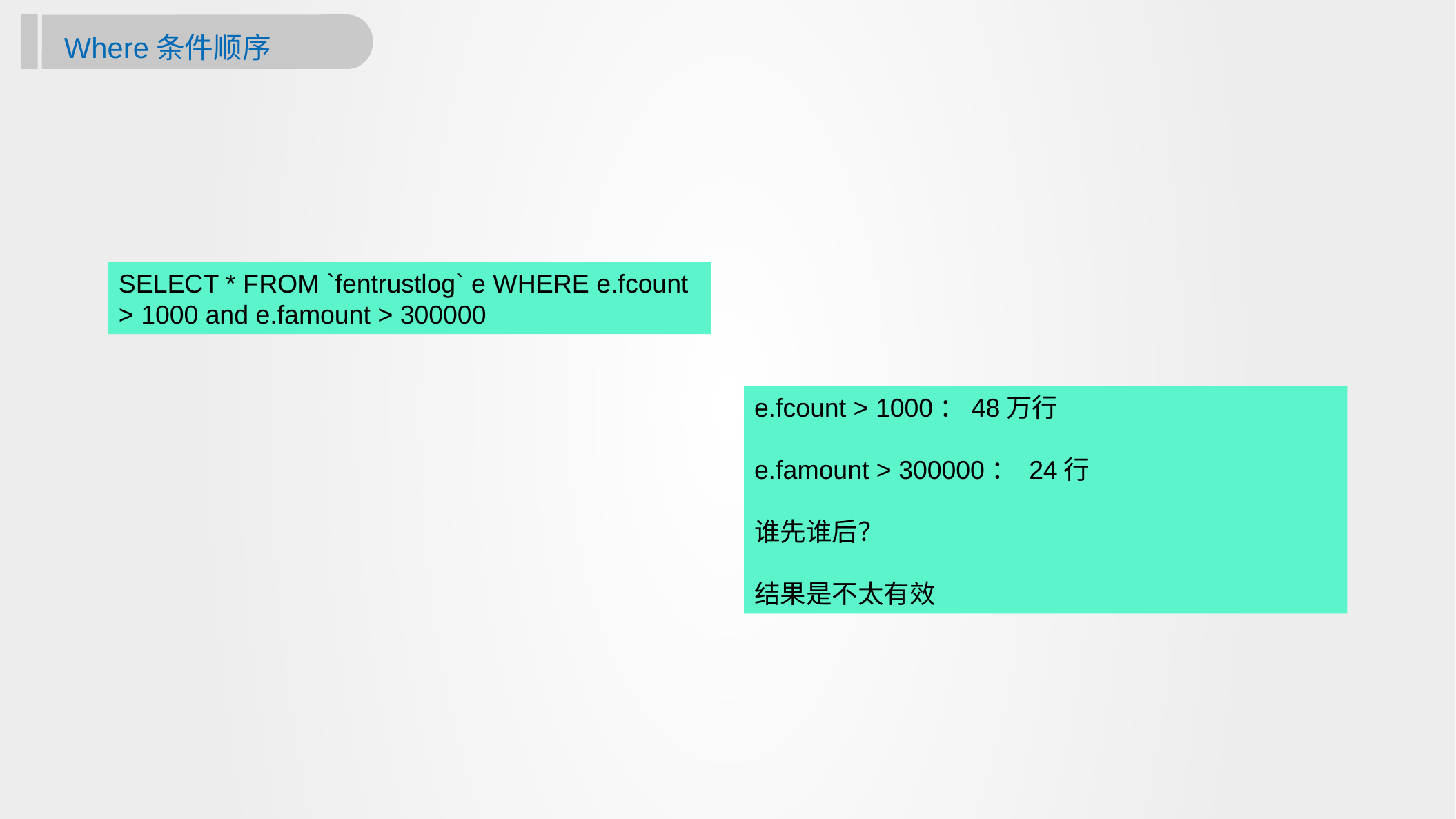

Where条件顺序
SELECT * FROM `fentrustlog` e WHERE e.fcount > 1000 and e.famount > 300000
e.fcount > 1000：48万行

e.famount > 300000： 24行

谁先谁后？

结果是不太有效